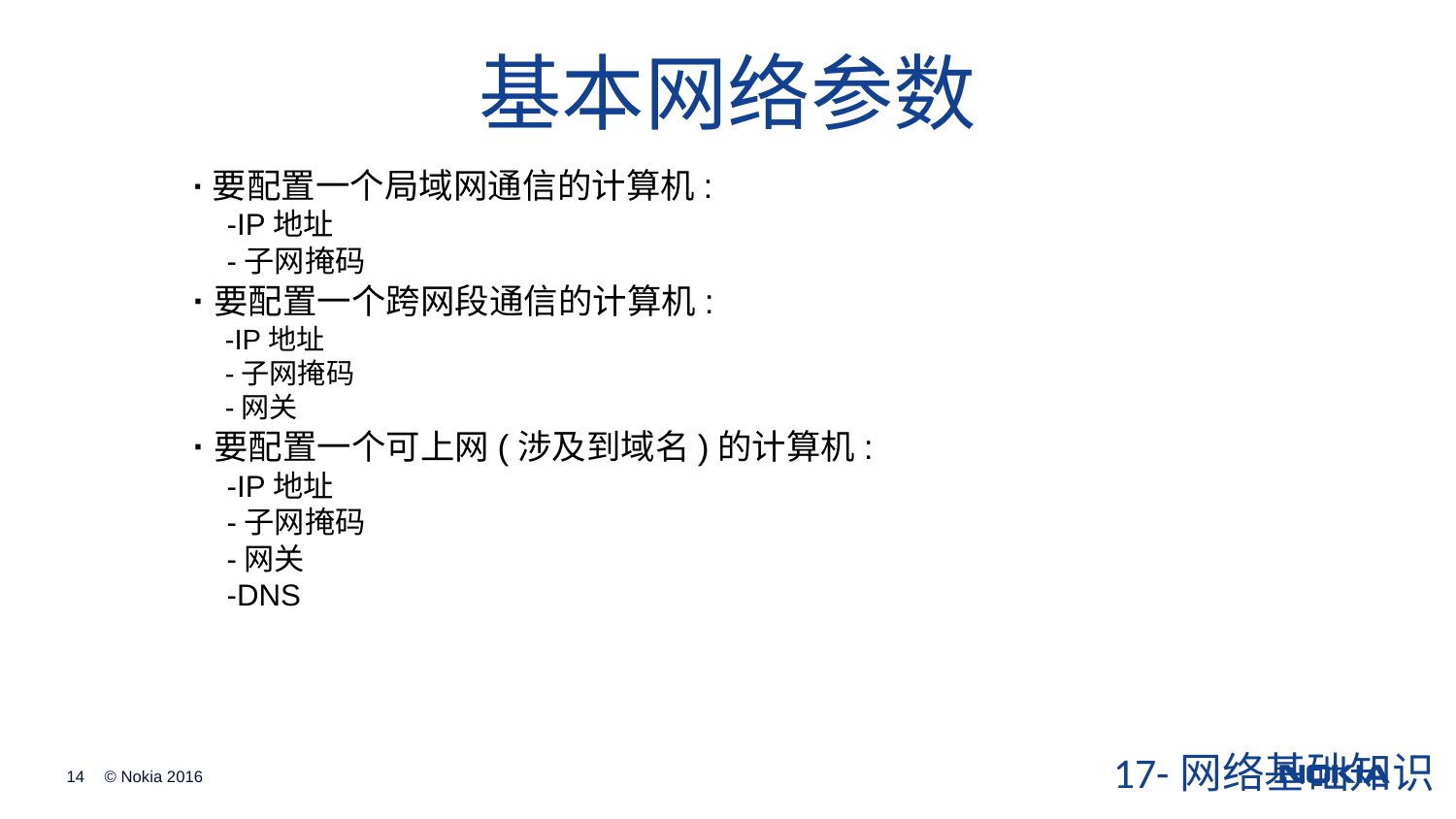

# 基本网络参数
·要配置一个局域网通信的计算机:
    -IP地址
    -子网掩码
·要配置一个跨网段通信的计算机:
    -IP地址
    -子网掩码
    -网关
·要配置一个可上网(涉及到域名)的计算机:
    -IP地址
    -子网掩码
    -网关
    -DNS

17-网络基础知识